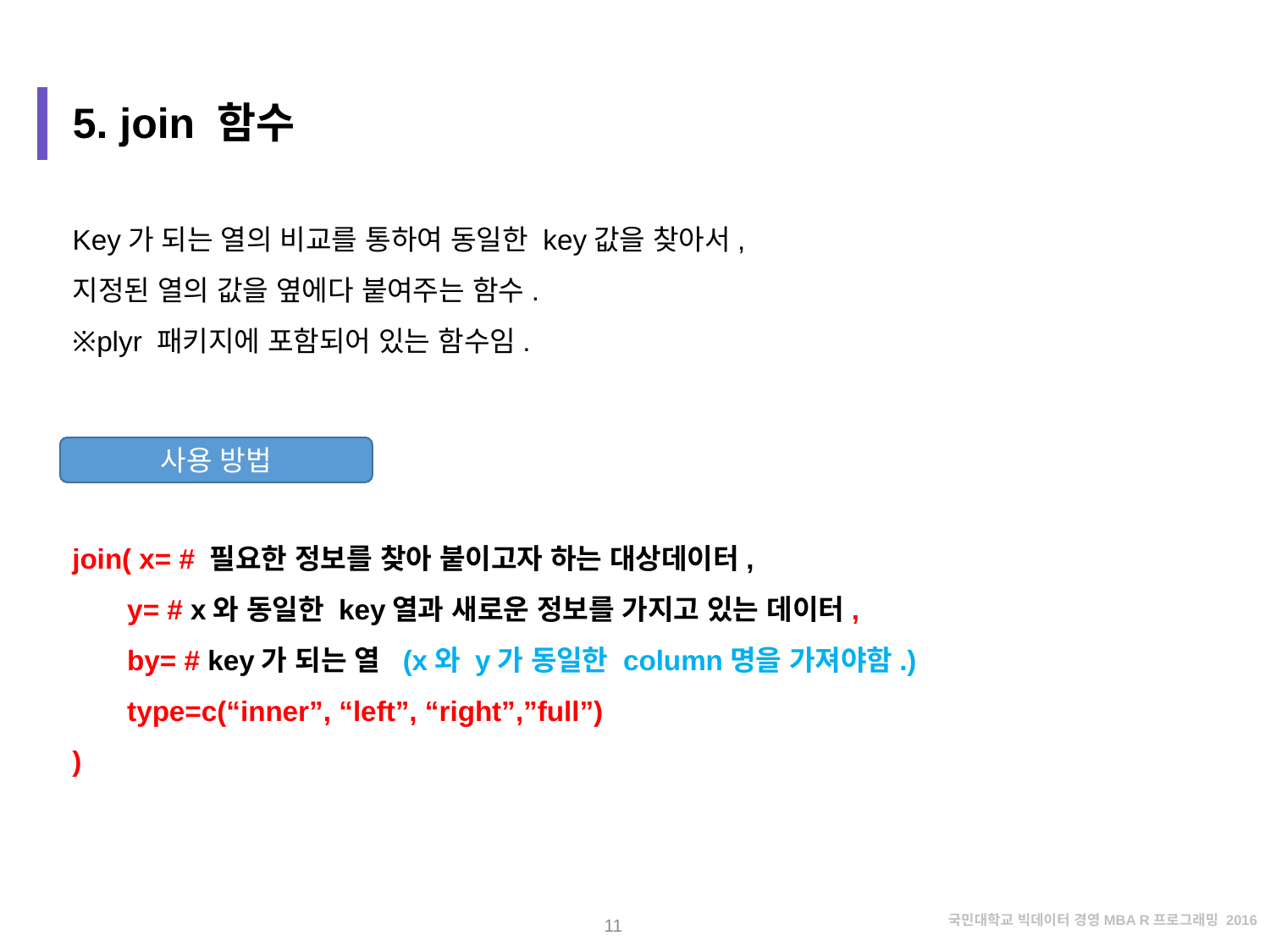

5. join 함수
Key가 되는 열의 비교를 통하여 동일한 key값을 찾아서,
지정된 열의 값을 옆에다 붙여주는 함수.
※ plyr 패키지에 포함되어 있는 함수임.
사용 방법
join( x= # 필요한 정보를 찾아 붙이고자 하는 대상데이터,
       y= # x와 동일한 key열과 새로운 정보를 가지고 있는 데이터,
       by= # key가 되는 열  (x와 y가 동일한 column명을 가져야함.)
       type=c(“inner”, “left”, “right”,”full”)
)
11